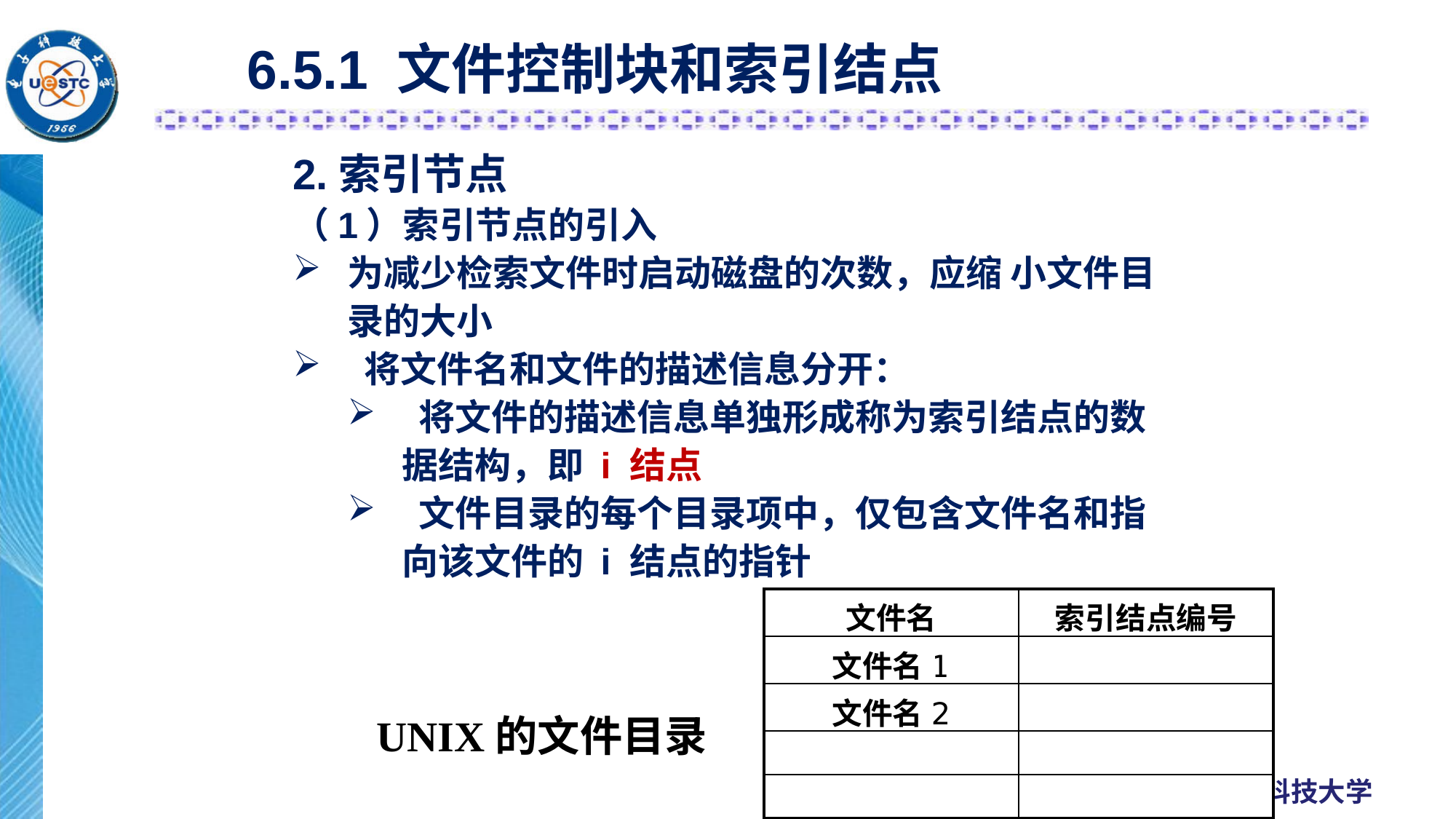

# 6.5.1 文件控制块和索引结点
2.索引节点
（1）索引节点的引入
为减少检索文件时启动磁盘的次数，应缩 小文件目录的大小
 将文件名和文件的描述信息分开：
 将文件的描述信息单独形成称为索引结点的数据结构，即 i 结点
 文件目录的每个目录项中，仅包含文件名和指向该文件的 i 结点的指针
| 文件名 | 索引结点编号 |
| --- | --- |
| 文件名1 |  |
| 文件名2 |  |
|  |  |
|  |  |
UNIX的文件目录